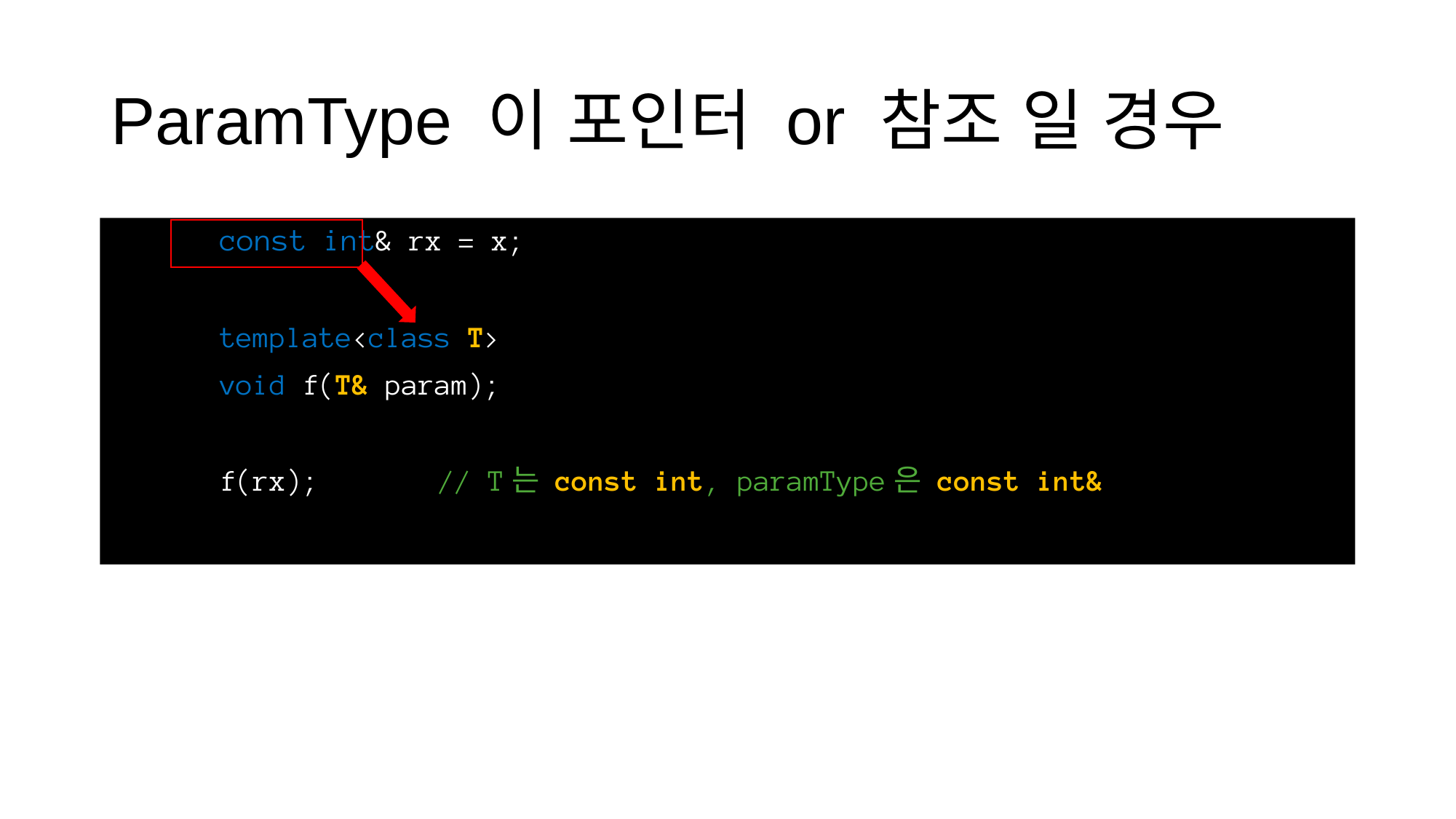

# ParamType 이 포인터 or 참조 일 경우
	const int& rx = x;

	template<class T>
	void f(T& param);

	f(rx);		// T는 const int, paramType은 const int&